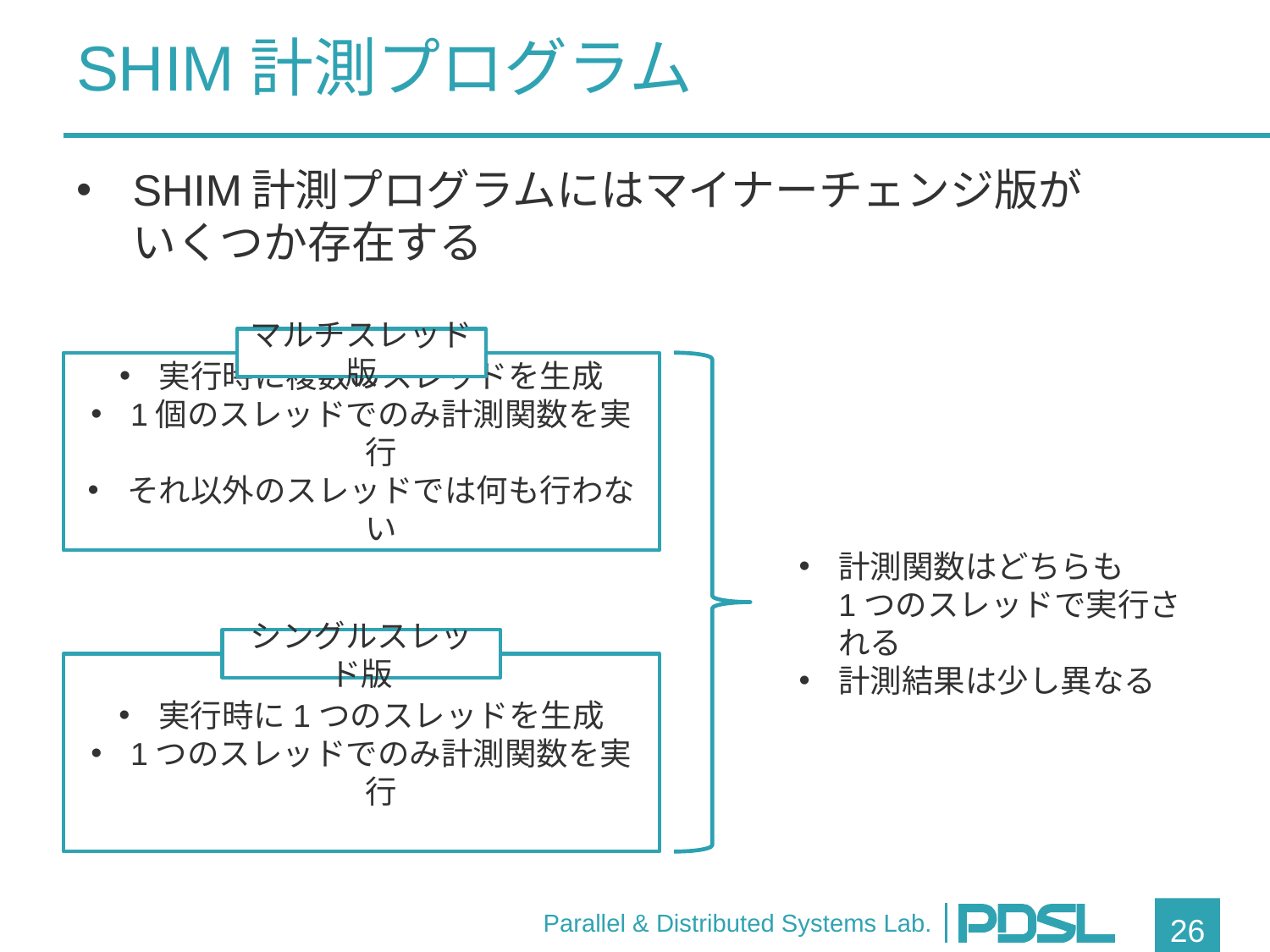

# SHIM計測プログラム
SHIM計測プログラムにはマイナーチェンジ版が
いくつか存在する
マルチスレッド版
実行時に複数のスレッドを生成
1個のスレッドでのみ計測関数を実行
それ以外のスレッドでは何も行わない

計測関数はどちらも
1つのスレッドで実行される
計測結果は少し異なる
シングルスレッド版
実行時に1つのスレッドを生成
1つのスレッドでのみ計測関数を実行